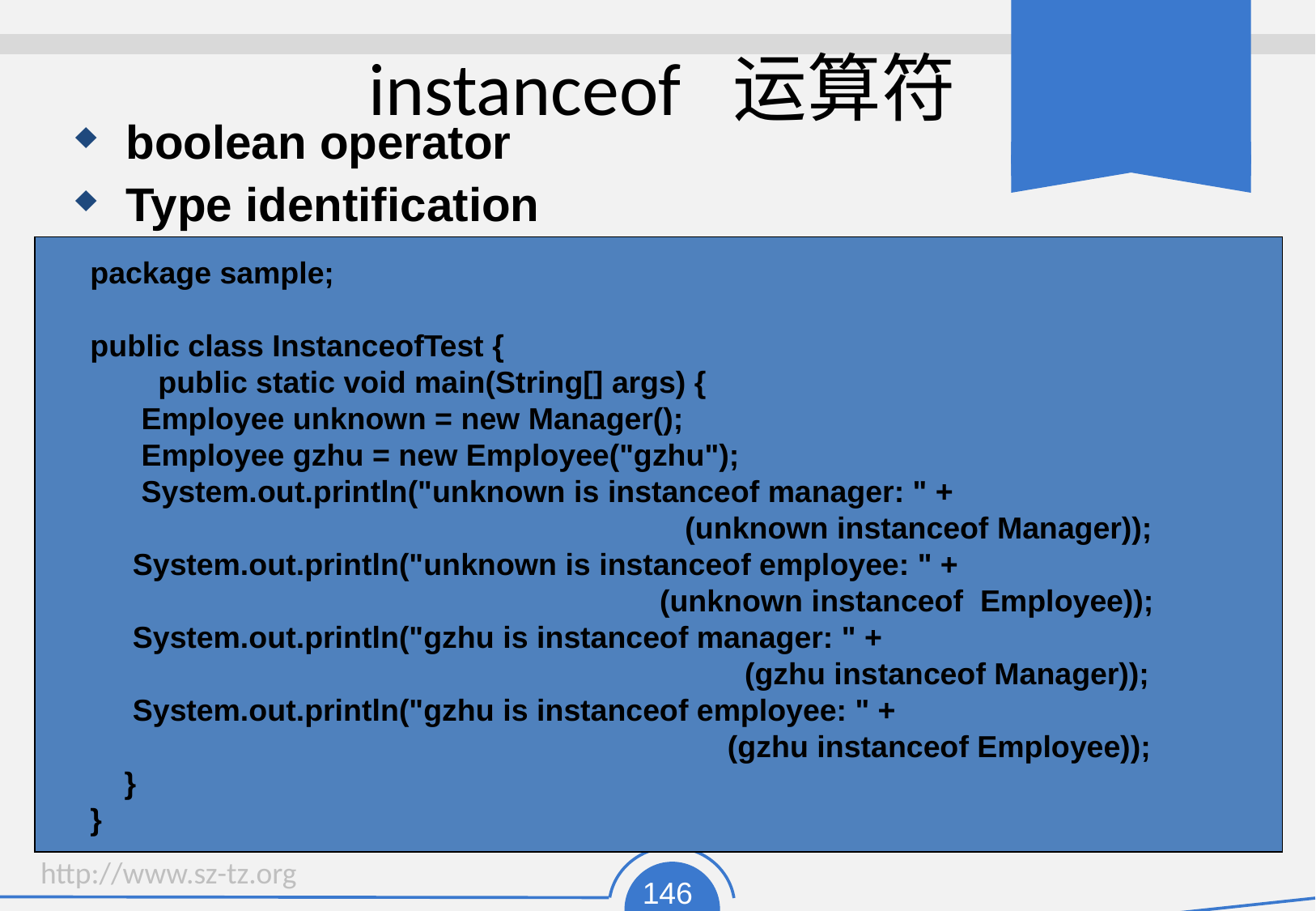

# instanceof  运算符
 boolean operator
 Type identification

package sample;

public class InstanceofTest {
        public static void main(String[] args) {
      Employee unknown = new Manager();
      Employee gzhu = new Employee("gzhu");
      System.out.println("unknown is instanceof manager: " +
                                                                      (unknown instanceof Manager));
     System.out.println("unknown is instanceof employee: " +
                                                                   (unknown instanceof  Employee));
     System.out.println("gzhu is instanceof manager: " +
                                                                             (gzhu instanceof Manager));
     System.out.println("gzhu is instanceof employee: " +
                                                                           (gzhu instanceof Employee));
    }
}